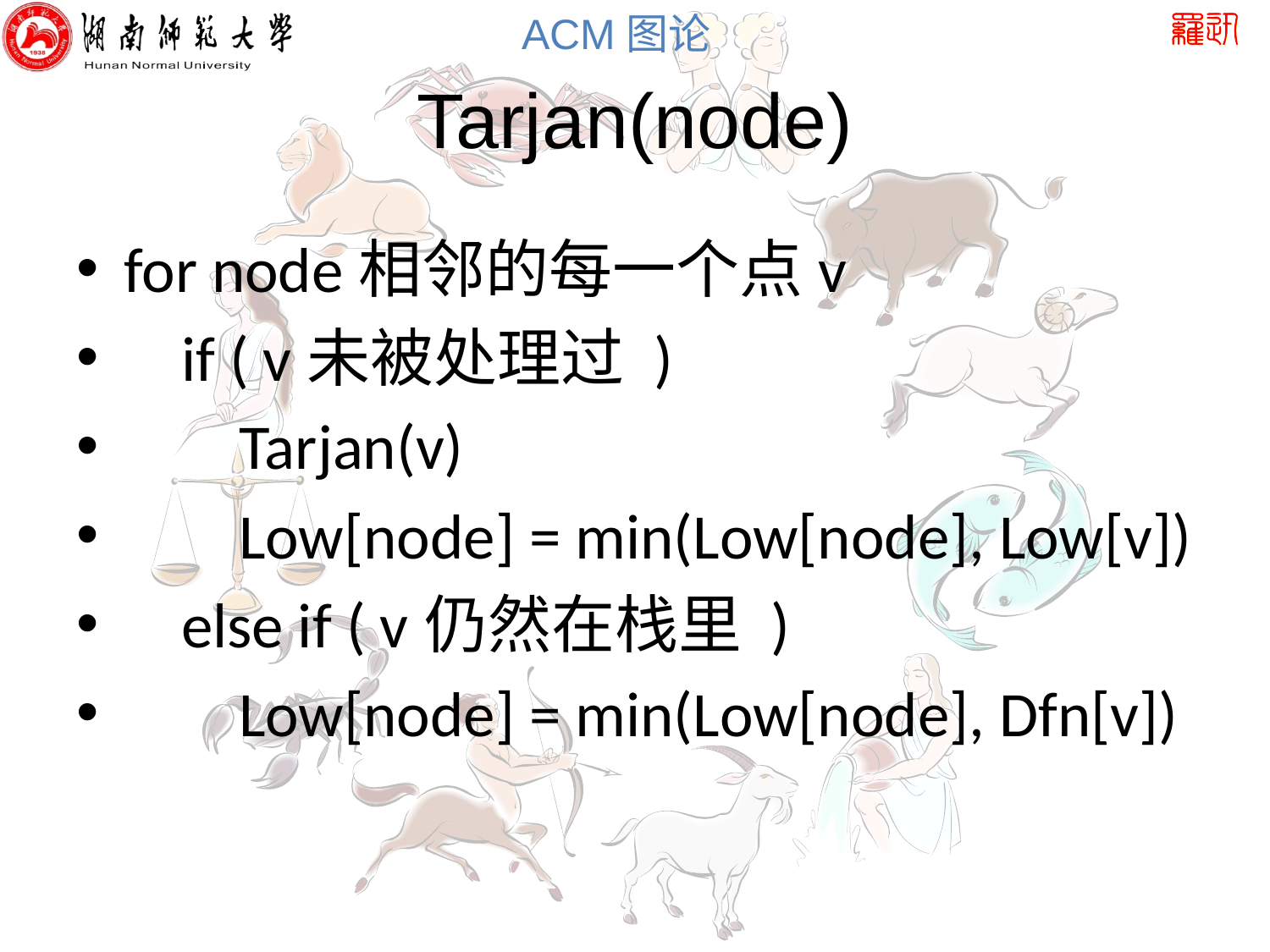

# Tarjan(node)
for node相邻的每一个点v
    if ( v未被处理过 )
        Tarjan(v)
        Low[node] = min(Low[node], Low[v])
    else if ( v仍然在栈里 )
        Low[node] = min(Low[node], Dfn[v])